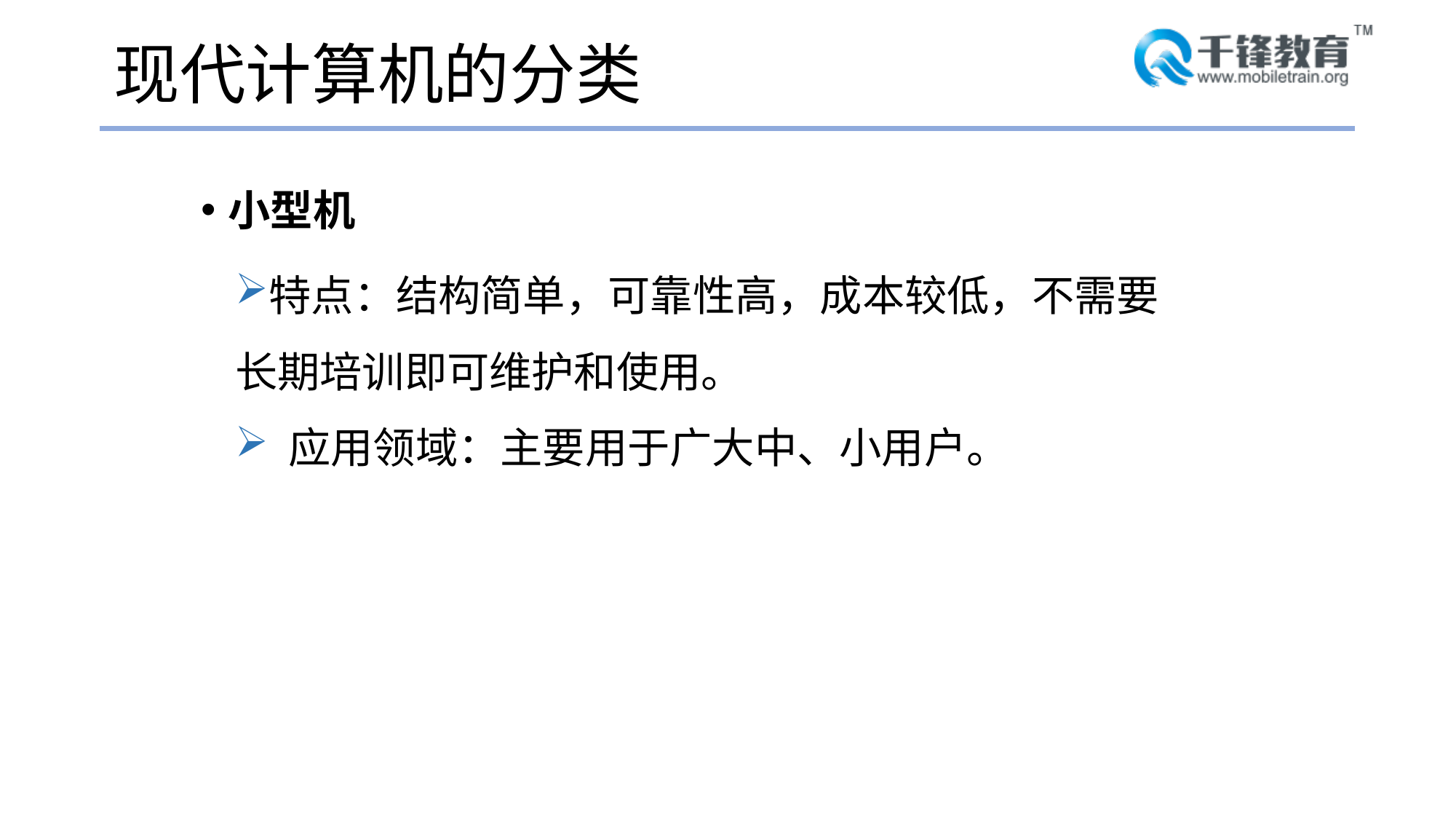

# 现代计算机的分类
小型机
特点：结构简单，可靠性高，成本较低，不需要长期培训即可维护和使用。
 应用领域：主要用于广大中、小用户。